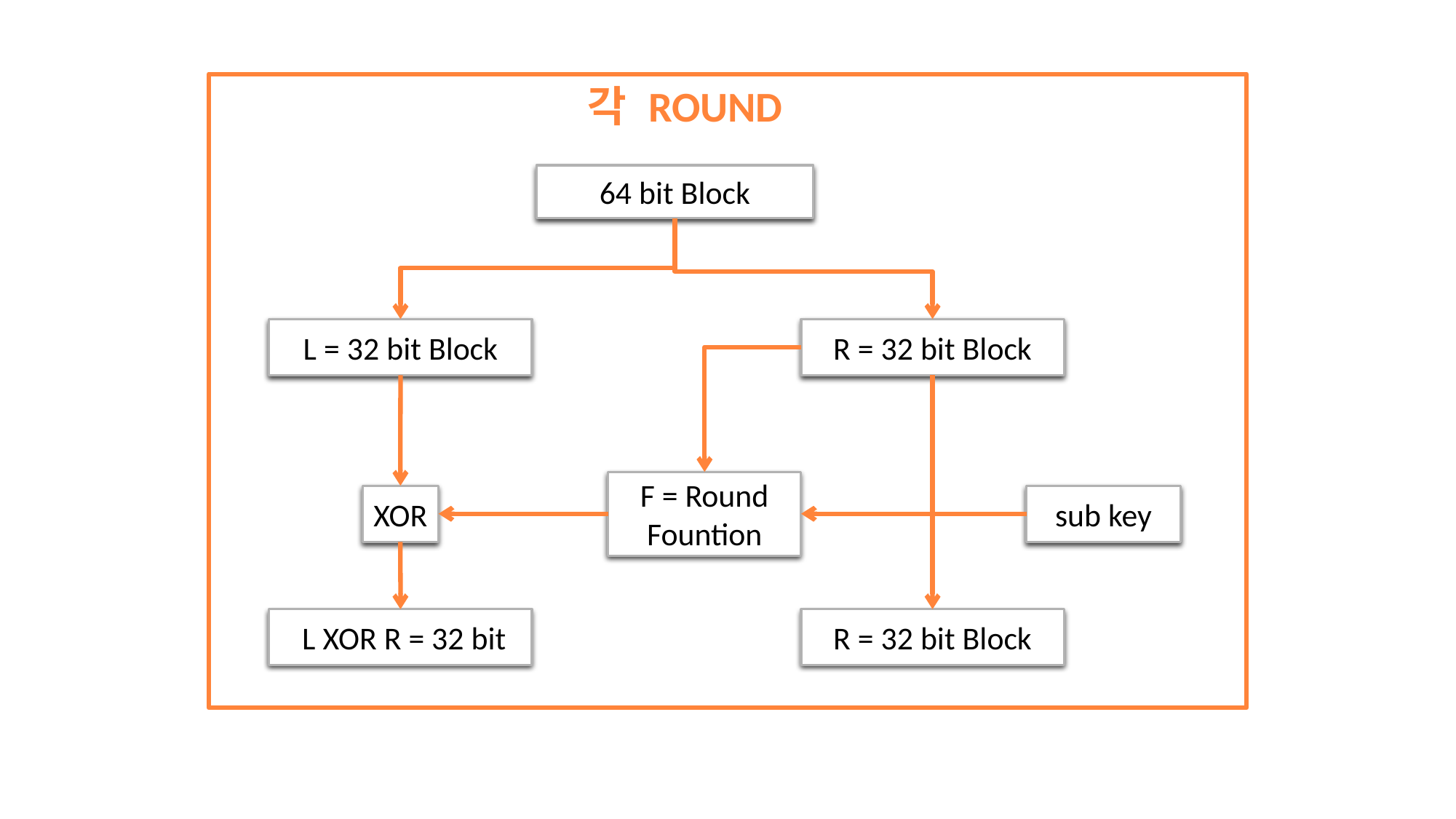

각 ROUND

64 bit Block
L = 32 bit Block
R = 32 bit Block
F = Round
Fountion
XOR
sub key
 L XOR R = 32 bit
R = 32 bit Block